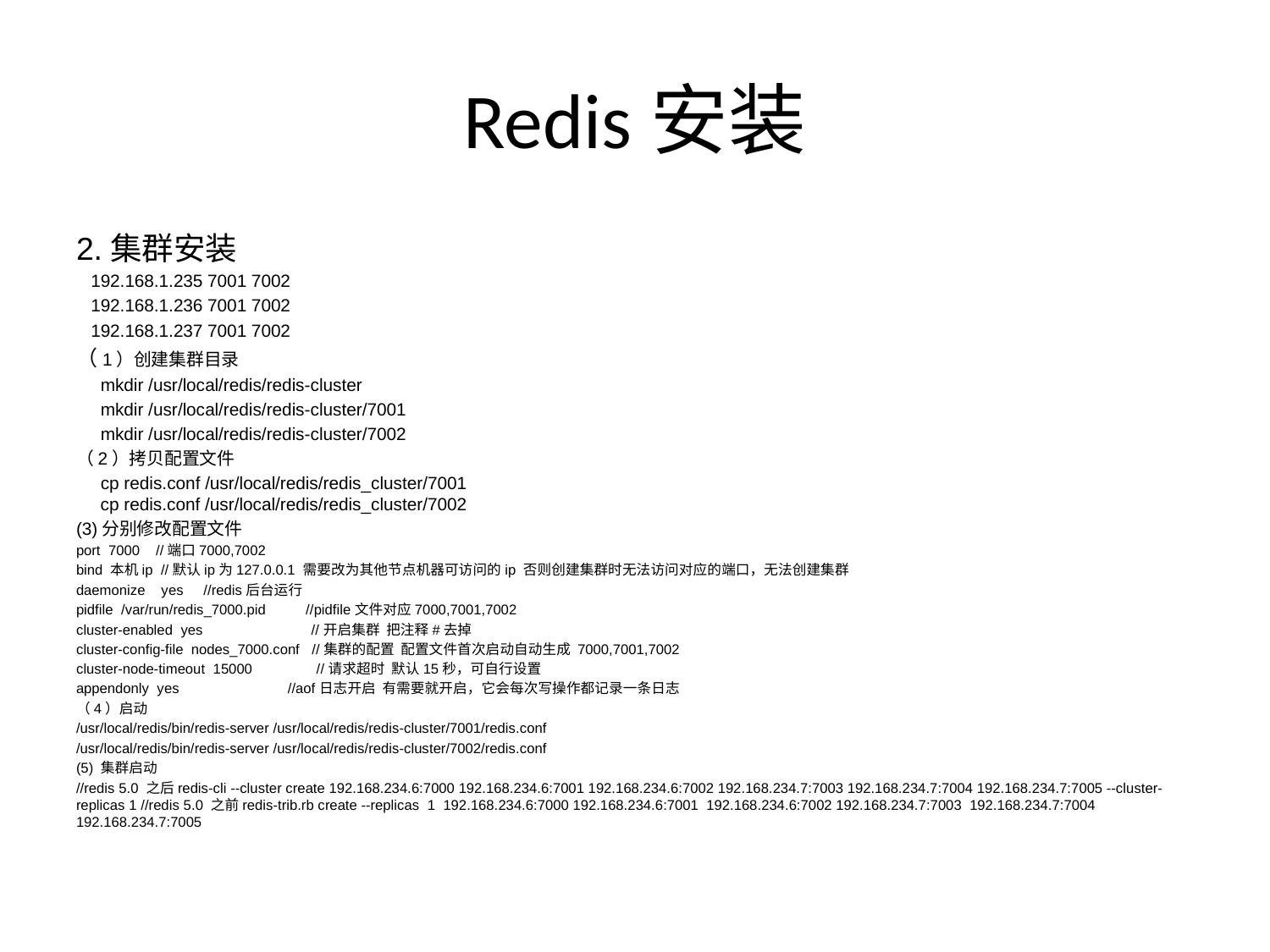

# Redis安装
2.集群安装
   192.168.1.235 7001 7002
   192.168.1.236 7001 7002
   192.168.1.237 7001 7002
（1）创建集群目录
     mkdir /usr/local/redis/redis-cluster
     mkdir /usr/local/redis/redis-cluster/7001
     mkdir /usr/local/redis/redis-cluster/7002
（2）拷贝配置文件
     cp redis.conf /usr/local/redis/redis_cluster/7001
     cp redis.conf /usr/local/redis/redis_cluster/7002
(3)分别修改配置文件
port  7000    //端口7000,7002
bind 本机ip  //默认ip为127.0.0.1 需要改为其他节点机器可访问的ip 否则创建集群时无法访问对应的端口，无法创建集群
daemonize    yes     //redis后台运行
pidfile  /var/run/redis_7000.pid          //pidfile文件对应7000,7001,7002
cluster-enabled  yes                           //开启集群  把注释#去掉
cluster-config-file  nodes_7000.conf   //集群的配置  配置文件首次启动自动生成 7000,7001,7002
cluster-node-timeout  15000                //请求超时  默认15秒，可自行设置
appendonly  yes                           //aof日志开启  有需要就开启，它会每次写操作都记录一条日志
（4）启动
/usr/local/redis/bin/redis-server /usr/local/redis/redis-cluster/7001/redis.conf
/usr/local/redis/bin/redis-server /usr/local/redis/redis-cluster/7002/redis.conf
(5) 集群启动
//redis 5.0 之后redis-cli --cluster create 192.168.234.6:7000 192.168.234.6:7001 192.168.234.6:7002 192.168.234.7:7003 192.168.234.7:7004 192.168.234.7:7005 --cluster-replicas 1 //redis 5.0 之前redis-trib.rb create --replicas  1  192.168.234.6:7000 192.168.234.6:7001  192.168.234.6:7002 192.168.234.7:7003  192.168.234.7:7004  192.168.234.7:7005